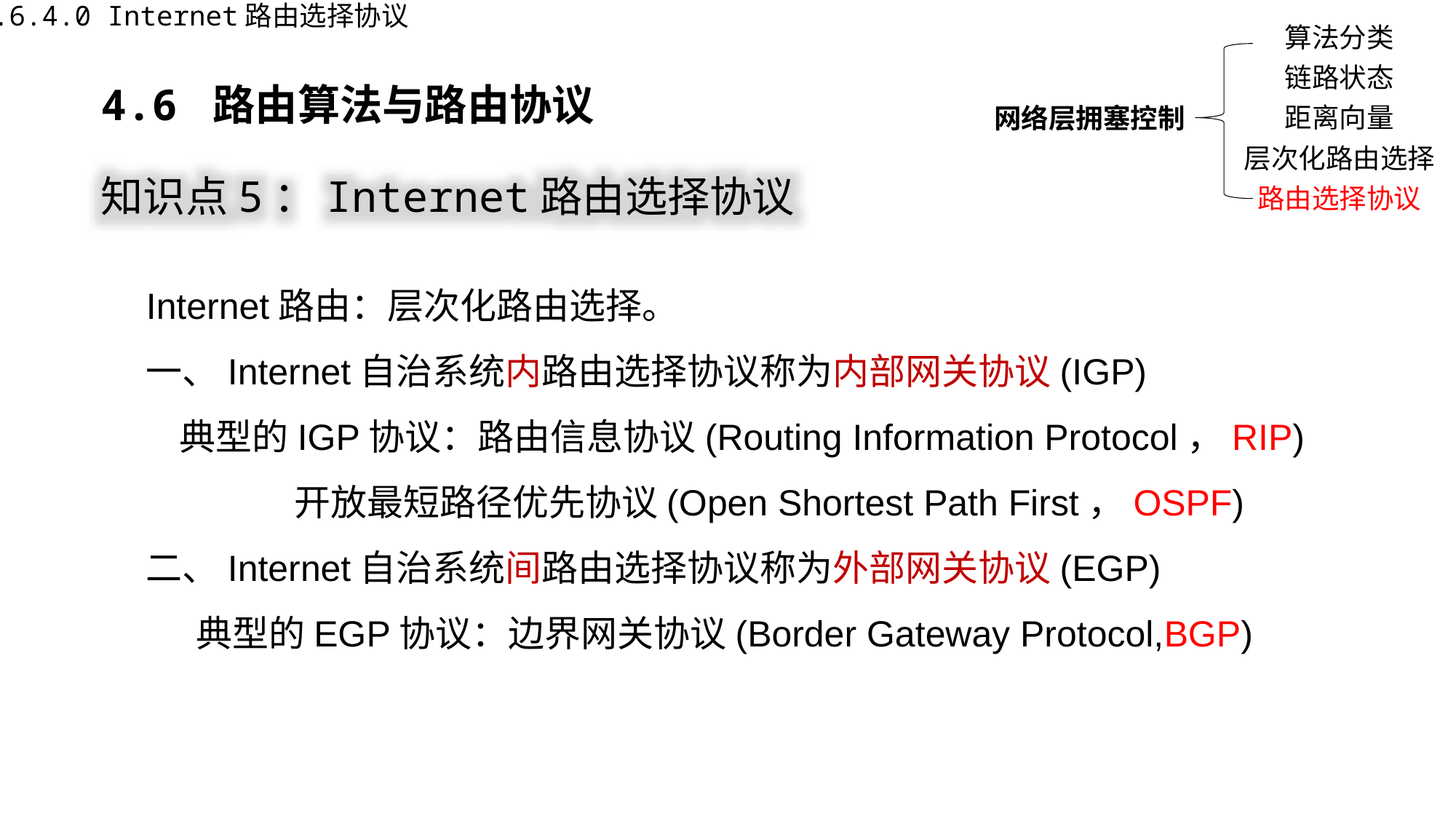

4.6.4.0 Internet路由选择协议
算法分类

链路状态
网络层拥塞控制
距离向量
层次化路由选择
路由选择协议
4.6 路由算法与路由协议
知识点5：Internet路由选择协议
Internet路由：层次化路由选择。
一、Internet自治系统内路由选择协议称为内部网关协议(IGP)
   典型的IGP协议：路由信息协议(Routing Information Protocol，RIP)
                 开放最短路径优先协议(Open Shortest Path First，OSPF)
二、Internet自治系统间路由选择协议称为外部网关协议(EGP)
     典型的EGP协议：边界网关协议(Border Gateway Protocol,BGP)